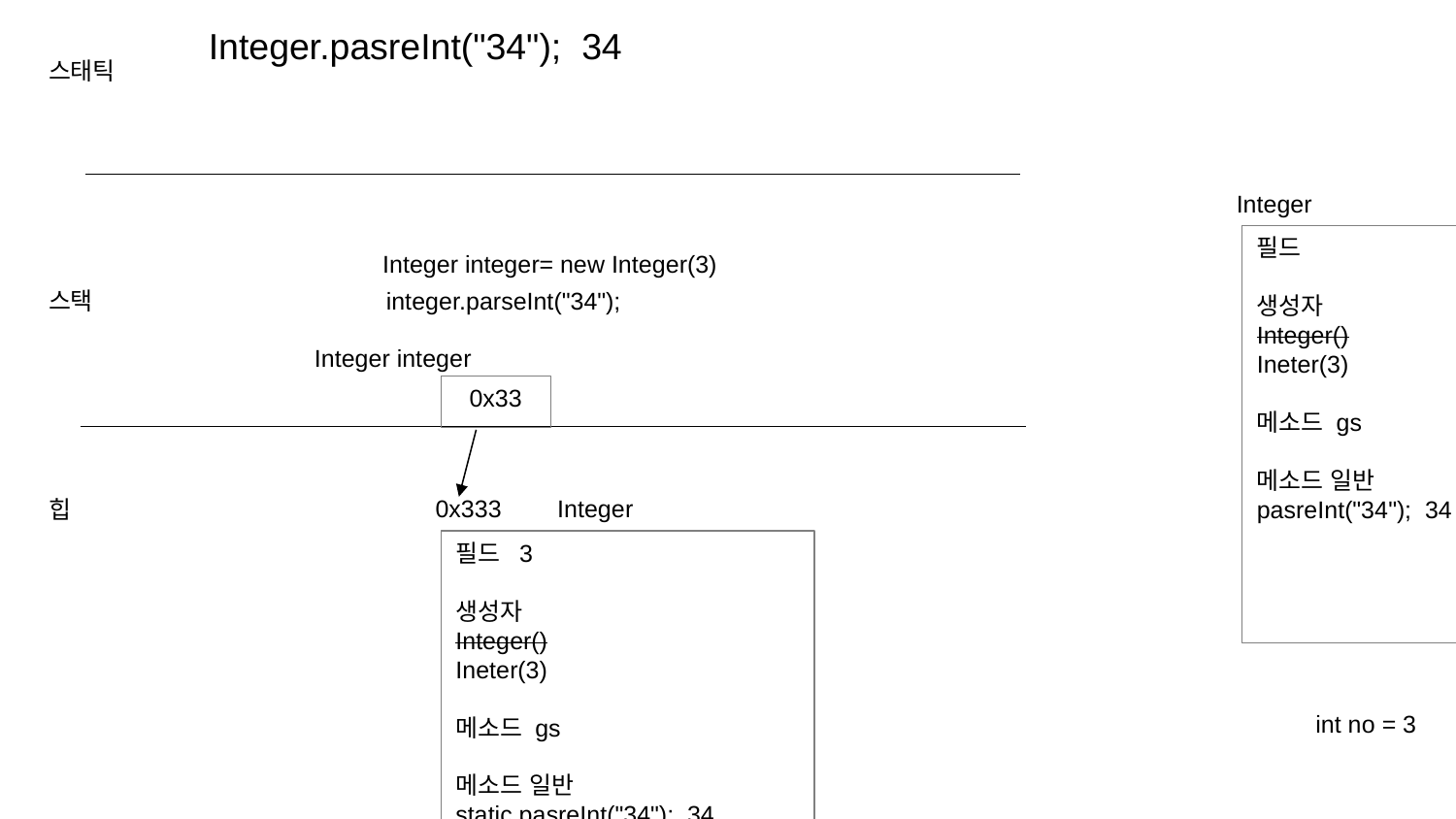

Integer integer = new Integer()
int personId = integer. parseInt(request.getParameter("no"));

int personId = Integer.parseInt(request.getParameter("no"));

PersonDao personDao = new PersonDao();
personDao.personInsert(vo);

Integer.pasreInt("34");  34
스태틱
String.pasreInt("34");  34
Integer
String
필드

생성자
Integer()
Ineter(3)

메소드 gs

메소드 일반
pasreInt("34");  34
Integer integer= new Integer(3)
필드

생성자
String("aaa")

메소드 gs

메소드 일반
replace()
substr()
concat()

toString()
equals()

스택
integer.parseInt("34");
Integer integer
0x33
0x333
Integer
힙
필드  3

생성자
Integer()
Ineter(3)

메소드 gs

메소드 일반
static pasreInt("34");  34
int no = 3
int no = 3
int personId = Integer.parseInt(request.getParameter("no"));

int no
3